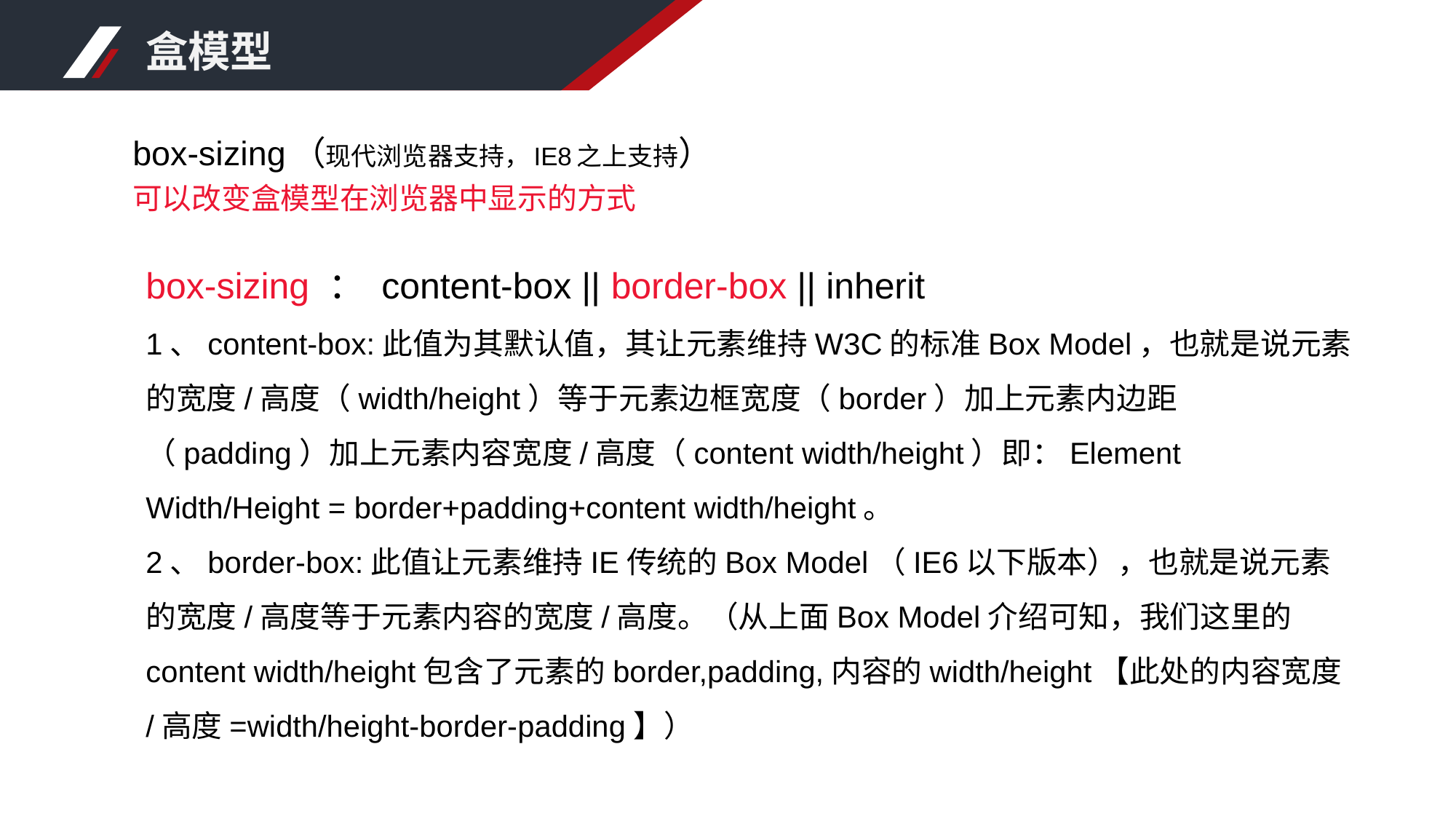

盒模型
# box-sizing（现代浏览器支持，IE8之上支持） 可以改变盒模型在浏览器中显示的方式
box-sizing ： content-box || border-box || inherit
1、content-box:此值为其默认值，其让元素维持W3C的标准Box Model，也就是说元素的宽度/高度（width/height）等于元素边框宽度（border）加上元素内边距（padding）加上元素内容宽度/高度（content width/height）即：Element Width/Height = border+padding+content width/height。
2、border-box:此值让元素维持IE传统的Box Model（IE6以下版本），也就是说元素的宽度/高度等于元素内容的宽度/高度。（从上面Box Model介绍可知，我们这里的content width/height包含了元素的border,padding,内容的width/height【此处的内容宽度/高度=width/height-border-padding】）